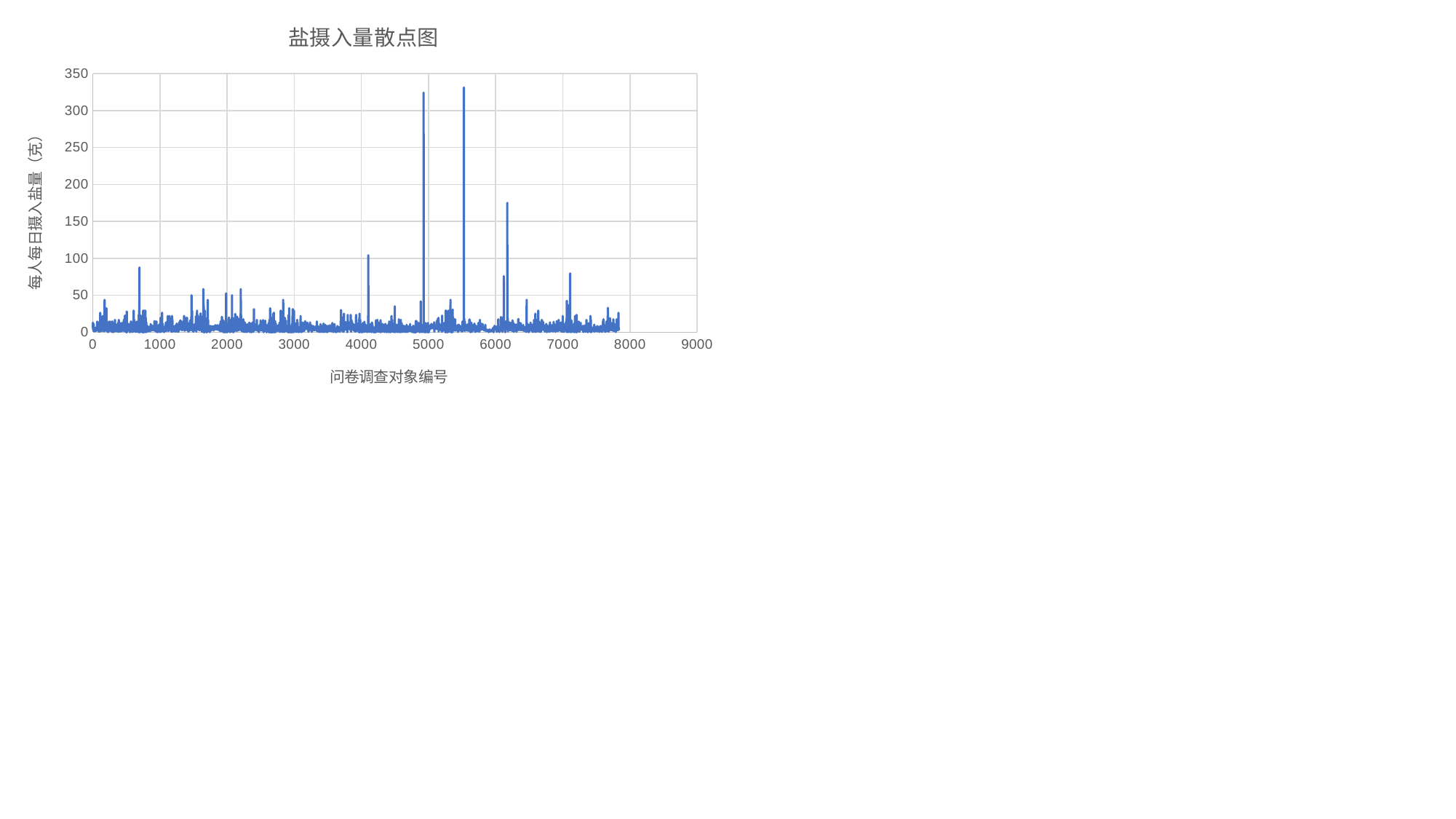

### Chart: 盐摄入量散点图

| Category | 盐克每人每日 |
|---|---|